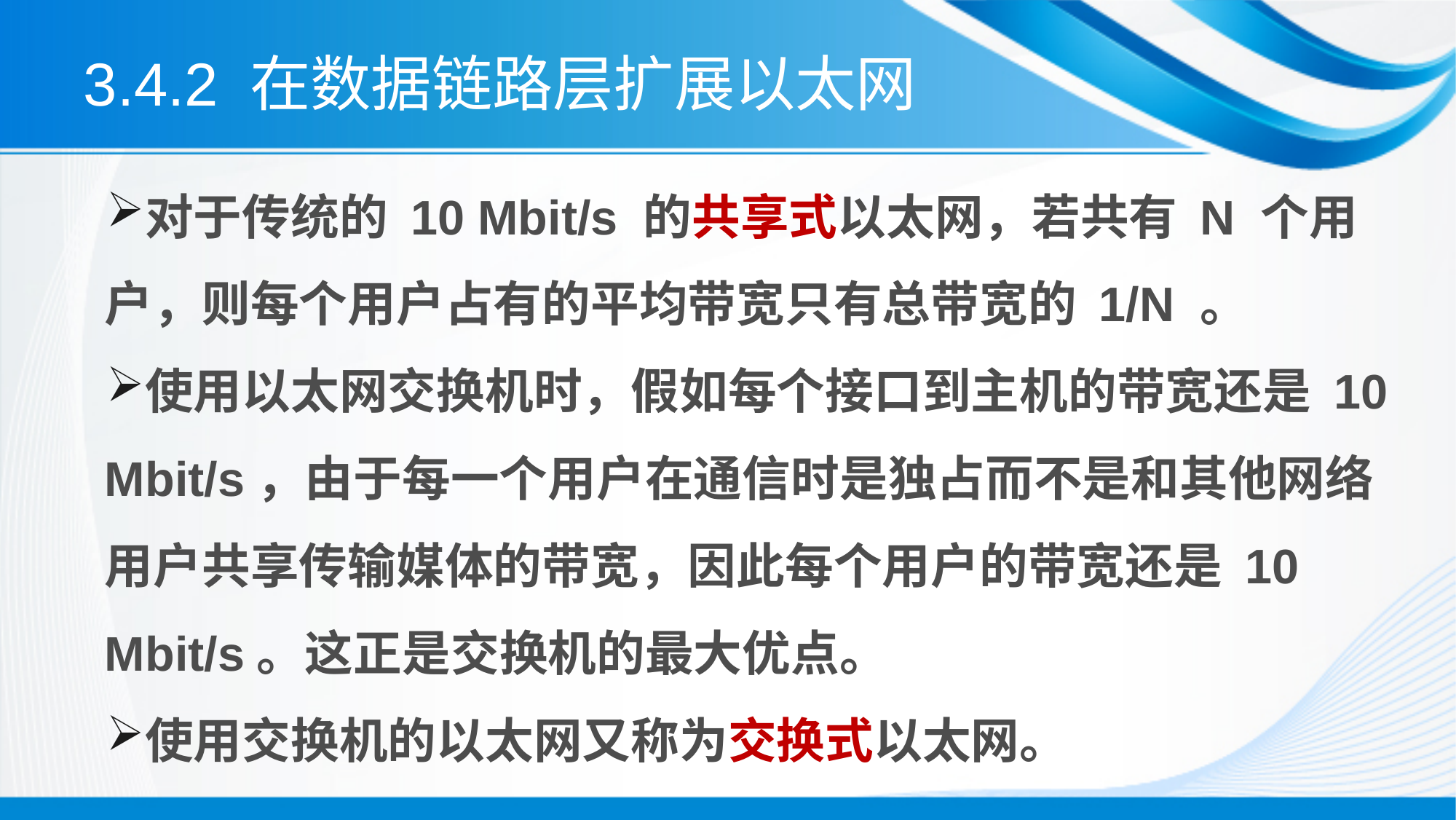

# 3.4.2 在数据链路层扩展以太网
对于传统的 10 Mbit/s 的共享式以太网，若共有 N 个用户，则每个用户占有的平均带宽只有总带宽的 1/N 。
使用以太网交换机时，假如每个接口到主机的带宽还是 10 Mbit/s，由于每一个用户在通信时是独占而不是和其他网络用户共享传输媒体的带宽，因此每个用户的带宽还是 10 Mbit/s。这正是交换机的最大优点。
使用交换机的以太网又称为交换式以太网。